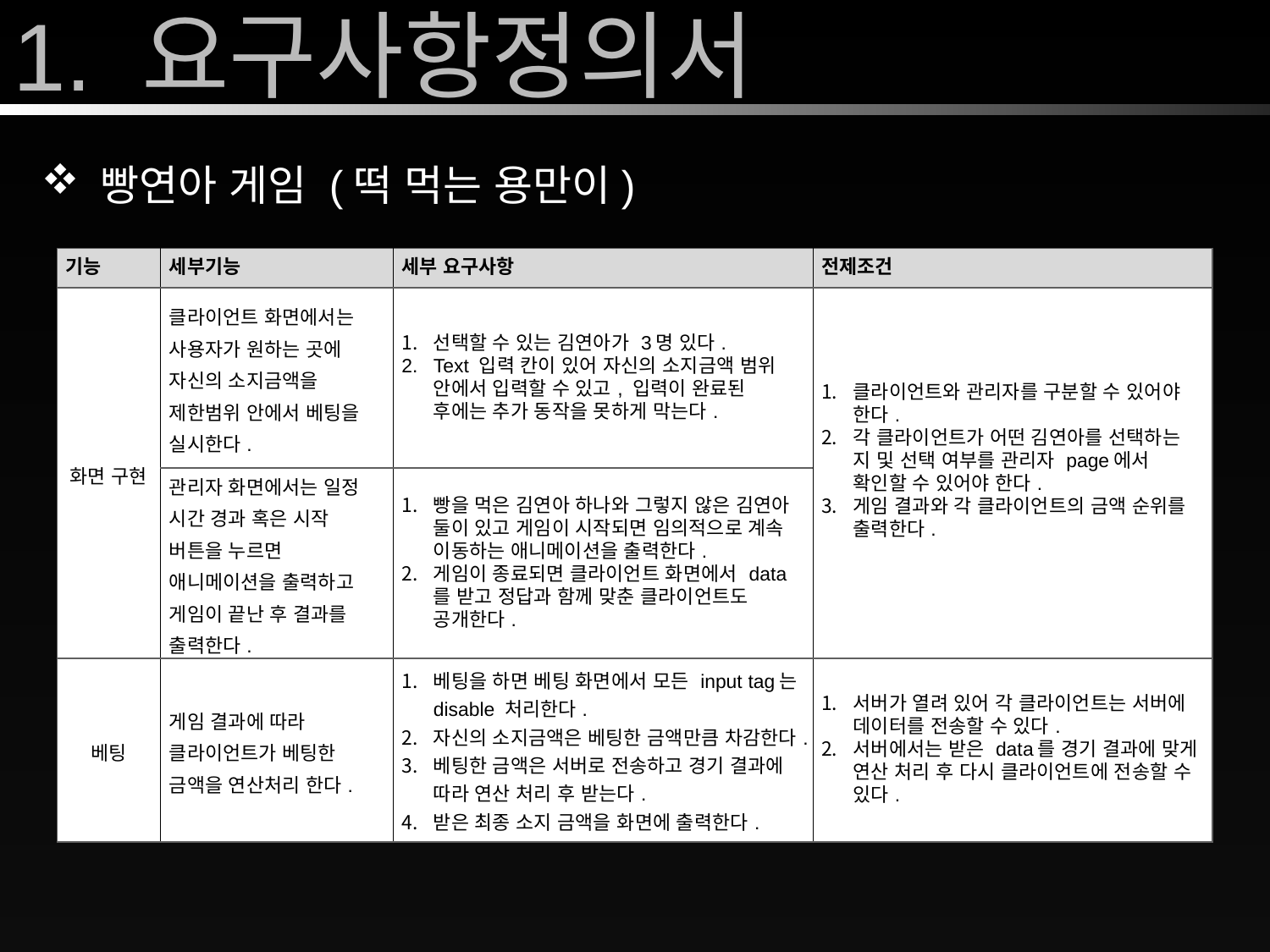

# 1. 요구사항정의서
 빵연아 게임 (떡 먹는 용만이)
| 기능 | 세부기능 | 세부 요구사항 | 전제조건 |
| --- | --- | --- | --- |
| 화면 구현 | 클라이언트 화면에서는 사용자가 원하는 곳에 자신의 소지금액을 제한범위 안에서 베팅을 실시한다. | 선택할 수 있는 김연아가 3명 있다. Text 입력 칸이 있어 자신의 소지금액 범위 안에서 입력할 수 있고, 입력이 완료된 후에는 추가 동작을 못하게 막는다. | 클라이언트와 관리자를 구분할 수 있어야 한다. 각 클라이언트가 어떤 김연아를 선택하는 지 및 선택 여부를 관리자 page에서 확인할 수 있어야 한다. 게임 결과와 각 클라이언트의 금액 순위를 출력한다. |
|  | 관리자 화면에서는 일정 시간 경과 혹은 시작 버튼을 누르면 애니메이션을 출력하고 게임이 끝난 후 결과를 출력한다. | 빵을 먹은 김연아 하나와 그렇지 않은 김연아 둘이 있고 게임이 시작되면 임의적으로 계속 이동하는 애니메이션을 출력한다. 게임이 종료되면 클라이언트 화면에서 data를 받고 정답과 함께 맞춘 클라이언트도 공개한다. |  |
| 베팅 | 게임 결과에 따라 클라이언트가 베팅한 금액을 연산처리 한다. | 베팅을 하면 베팅 화면에서 모든 input tag는 disable 처리한다. 자신의 소지금액은 베팅한 금액만큼 차감한다. 베팅한 금액은 서버로 전송하고 경기 결과에 따라 연산 처리 후 받는다. 받은 최종 소지 금액을 화면에 출력한다. | 서버가 열려 있어 각 클라이언트는 서버에 데이터를 전송할 수 있다. 서버에서는 받은 data를 경기 결과에 맞게 연산 처리 후 다시 클라이언트에 전송할 수 있다. |